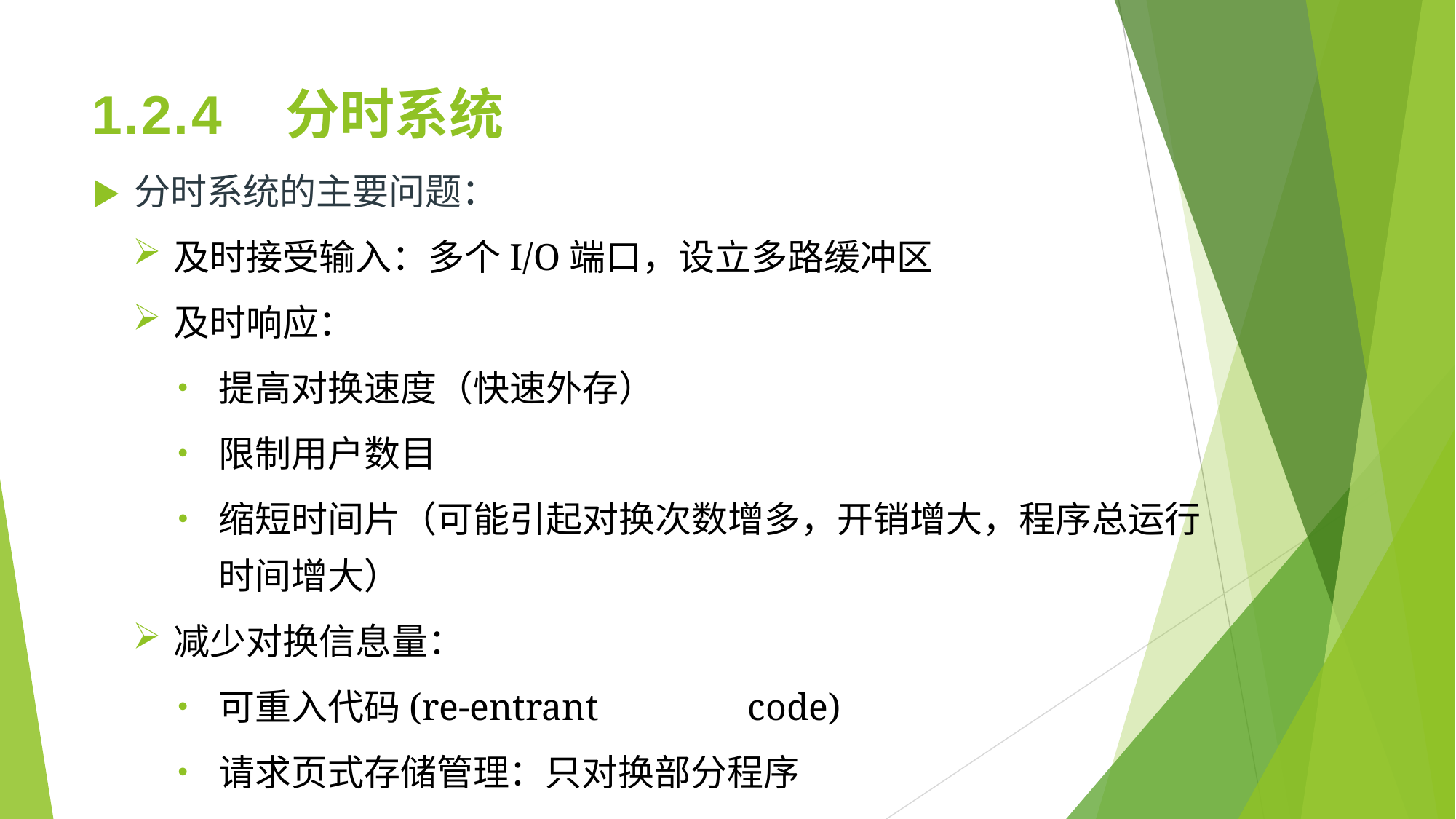

# 1.2.4	分时系统
▶	分时系统的主要问题：
及时接受输入：多个I/O端口，设立多路缓冲区
及时响应：
提高对换速度（快速外存）
限制用户数目
缩短时间片（可能引起对换次数增多，开销增大，程序总运行 时间增大）
减少对换信息量：
可重入代码(re-entrant	code)
请求页式存储管理：只对换部分程序